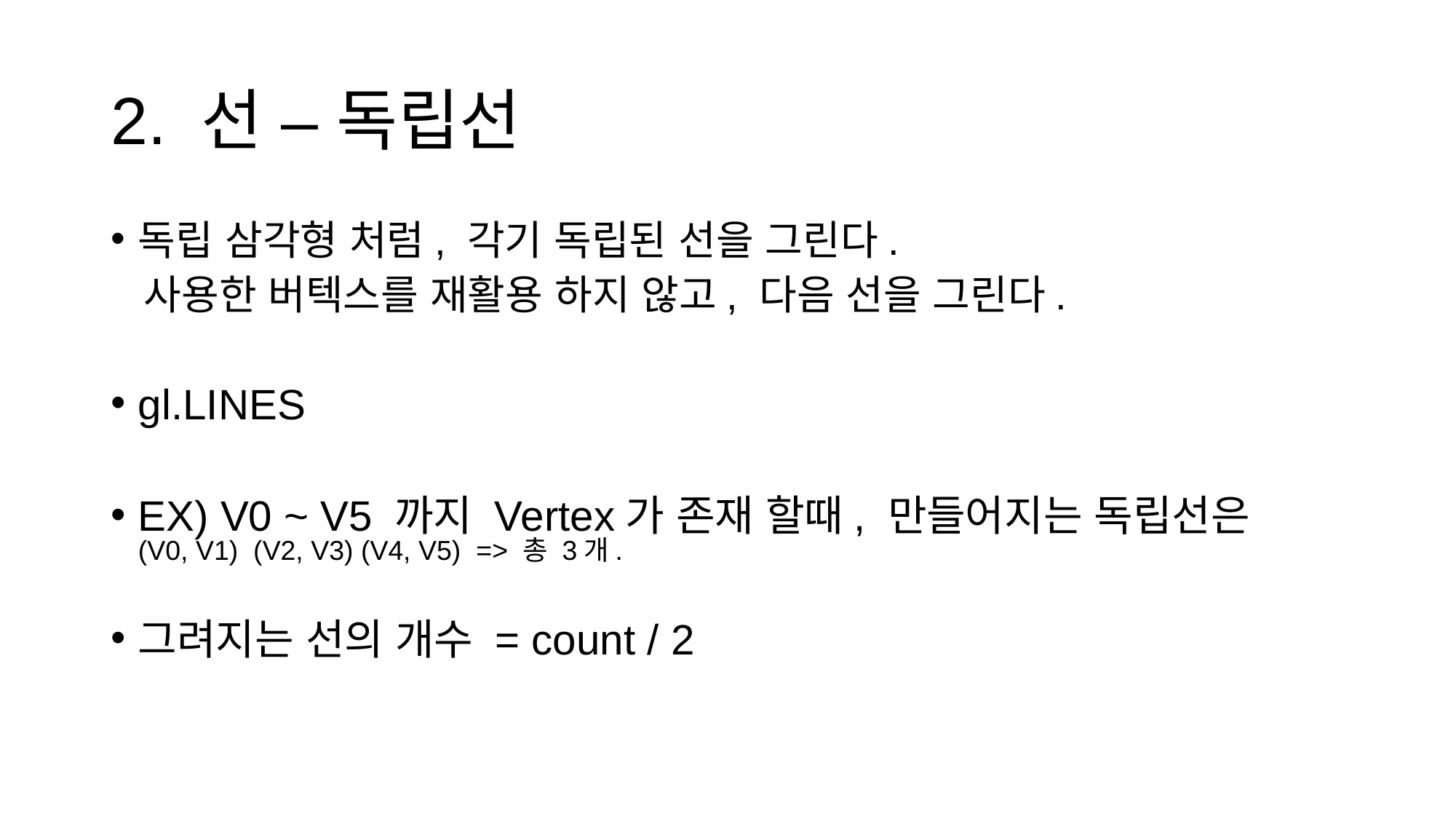

# 2. 선 – 독립선
독립 삼각형 처럼, 각기 독립된 선을 그린다.
  사용한 버텍스를 재활용 하지 않고, 다음 선을 그린다.

gl.LINES

EX) V0 ~ V5 까지 Vertex가 존재 할때, 만들어지는 독립선은
(V0, V1)  (V2, V3) (V4, V5)  => 총 3개.

그려지는 선의 개수 = count / 2